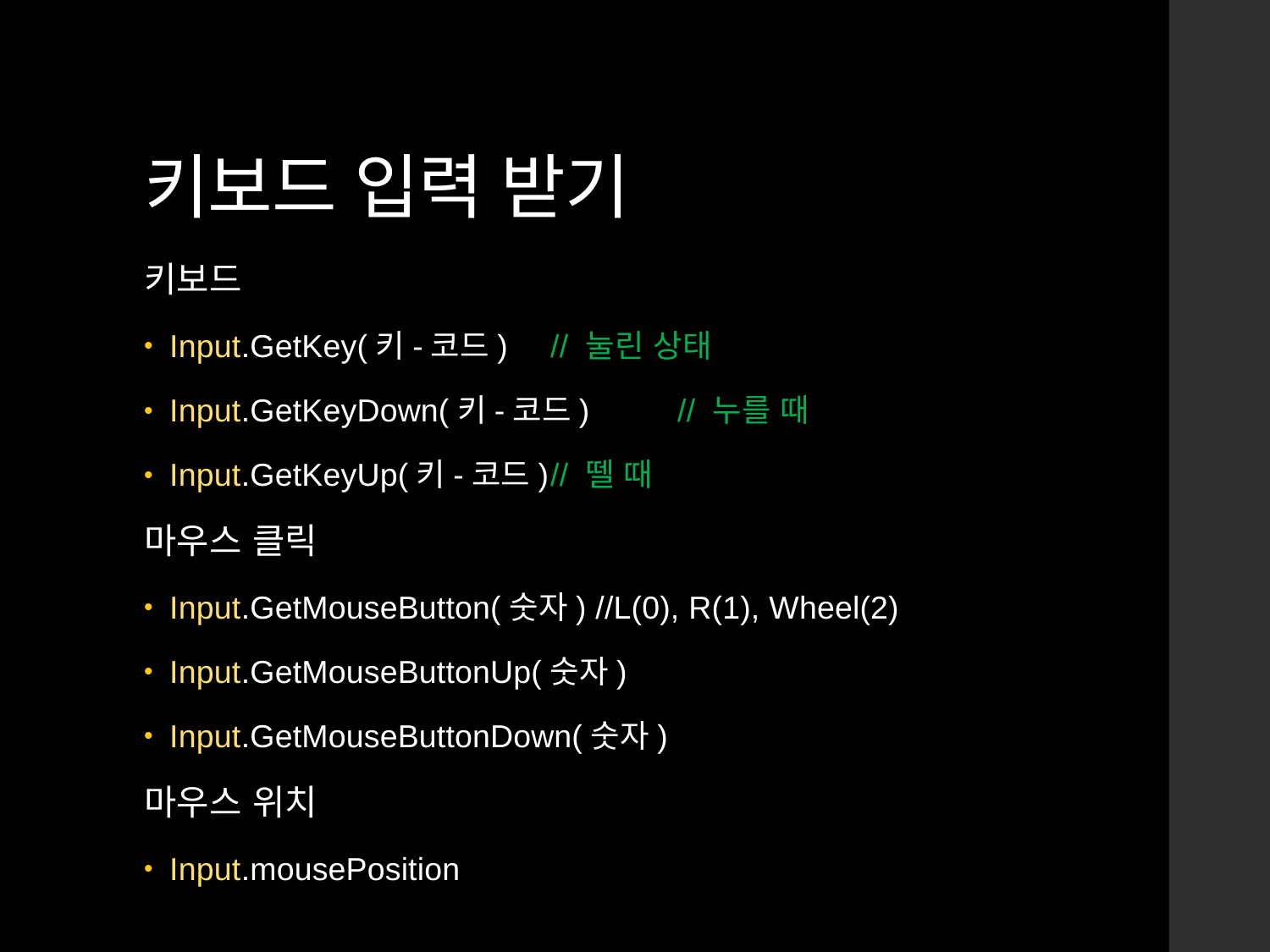

# 키보드 입력 받기
키보드
Input.GetKey(키-코드)	// 눌린 상태
Input.GetKeyDown(키-코드)	// 누를 때
Input.GetKeyUp(키-코드)	// 뗄 때
마우스 클릭
Input.GetMouseButton(숫자) //L(0), R(1), Wheel(2)
Input.GetMouseButtonUp(숫자)
Input.GetMouseButtonDown(숫자)
마우스 위치
Input.mousePosition